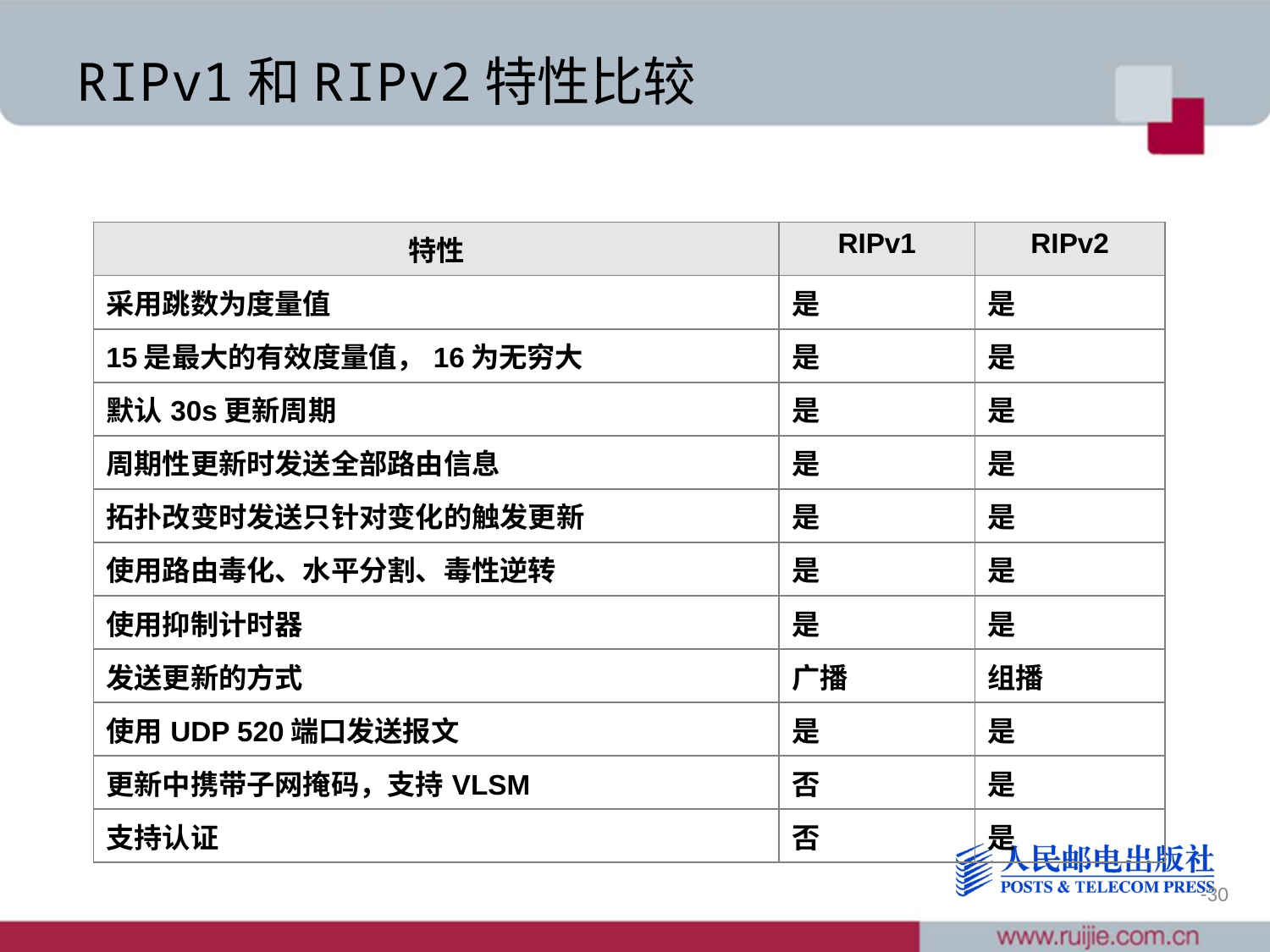

# RIPv1和RIPv2特性比较
| 特性 | RIPv1 | RIPv2 |
| --- | --- | --- |
| 采用跳数为度量值 | 是 | 是 |
| 15是最大的有效度量值，16为无穷大 | 是 | 是 |
| 默认30s更新周期 | 是 | 是 |
| 周期性更新时发送全部路由信息 | 是 | 是 |
| 拓扑改变时发送只针对变化的触发更新 | 是 | 是 |
| 使用路由毒化、水平分割、毒性逆转 | 是 | 是 |
| 使用抑制计时器 | 是 | 是 |
| 发送更新的方式 | 广播 | 组播 |
| 使用UDP 520端口发送报文 | 是 | 是 |
| 更新中携带子网掩码，支持VLSM | 否 | 是 |
| 支持认证 | 否 | 是 |
 -30